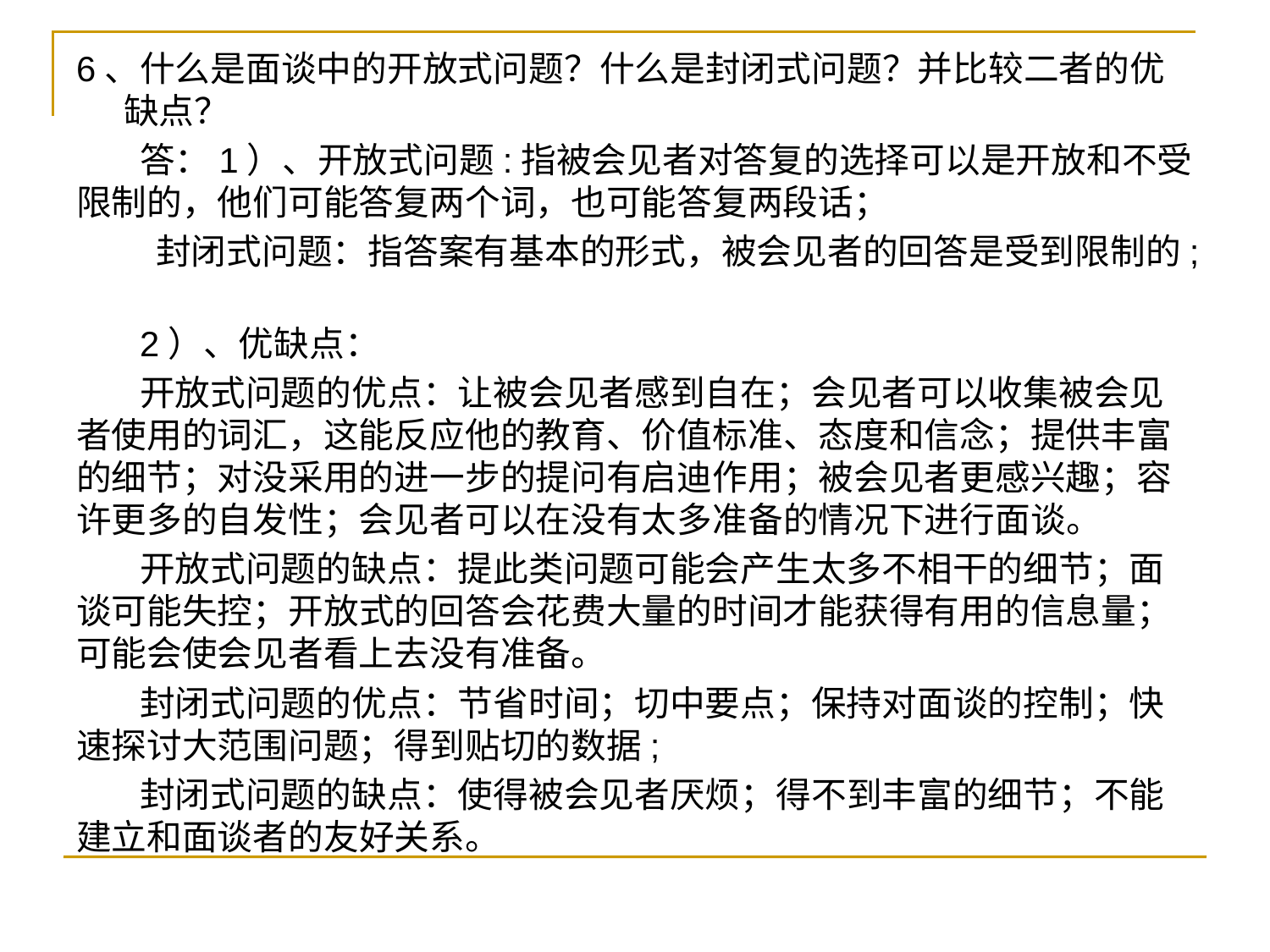

6、什么是面谈中的开放式问题？什么是封闭式问题？并比较二者的优缺点？
答：1）、开放式问题:指被会见者对答复的选择可以是开放和不受限制的，他们可能答复两个词，也可能答复两段话；
 封闭式问题：指答案有基本的形式，被会见者的回答是受到限制的;
2）、优缺点：
开放式问题的优点：让被会见者感到自在；会见者可以收集被会见者使用的词汇，这能反应他的教育、价值标准、态度和信念；提供丰富的细节；对没采用的进一步的提问有启迪作用；被会见者更感兴趣；容许更多的自发性；会见者可以在没有太多准备的情况下进行面谈。
开放式问题的缺点：提此类问题可能会产生太多不相干的细节；面谈可能失控；开放式的回答会花费大量的时间才能获得有用的信息量；可能会使会见者看上去没有准备。
封闭式问题的优点：节省时间；切中要点；保持对面谈的控制；快速探讨大范围问题；得到贴切的数据;
封闭式问题的缺点：使得被会见者厌烦；得不到丰富的细节；不能建立和面谈者的友好关系。